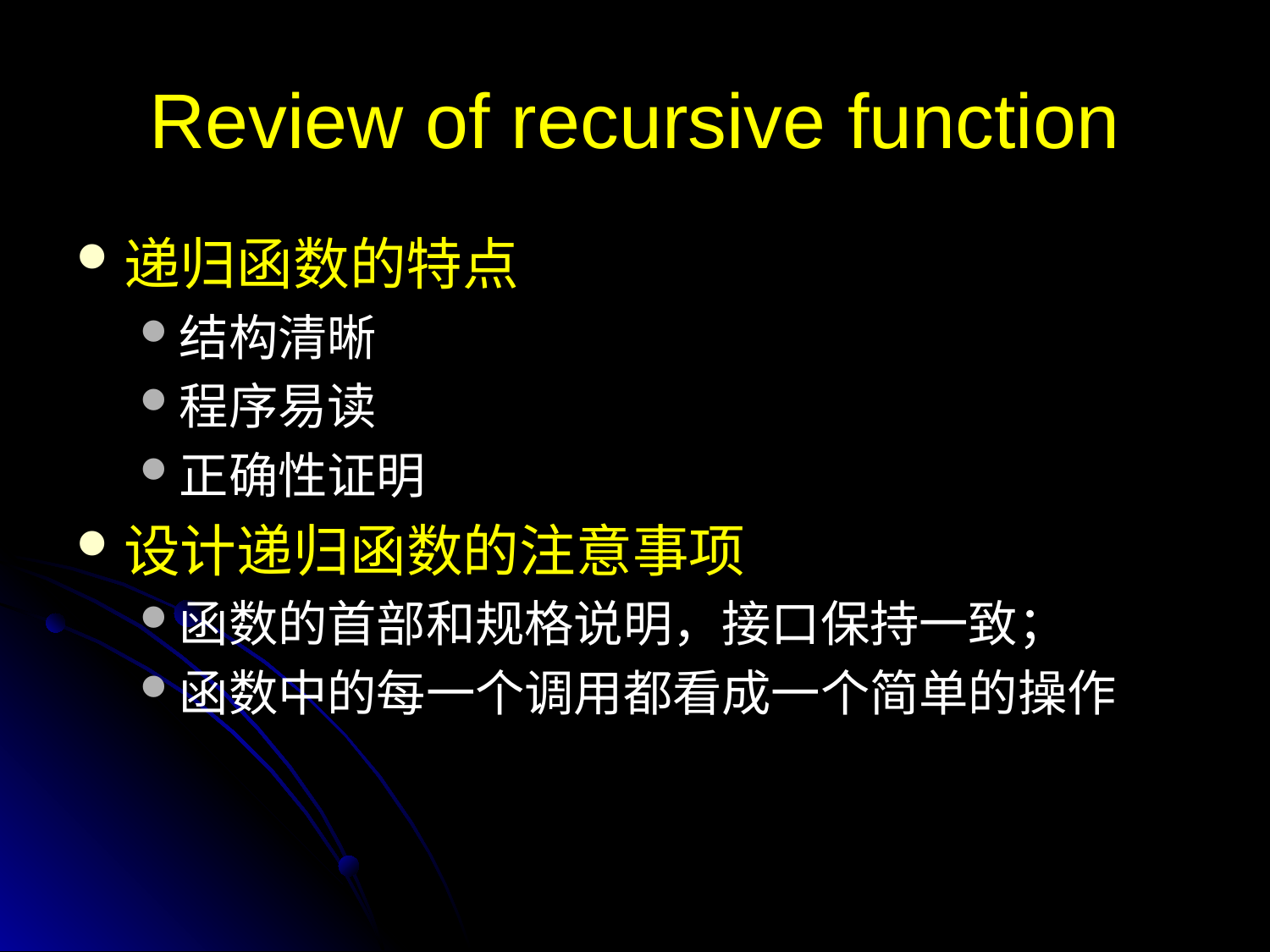

# Review of recursive function
递归函数的特点
结构清晰
程序易读
正确性证明
设计递归函数的注意事项
函数的首部和规格说明，接口保持一致；
函数中的每一个调用都看成一个简单的操作